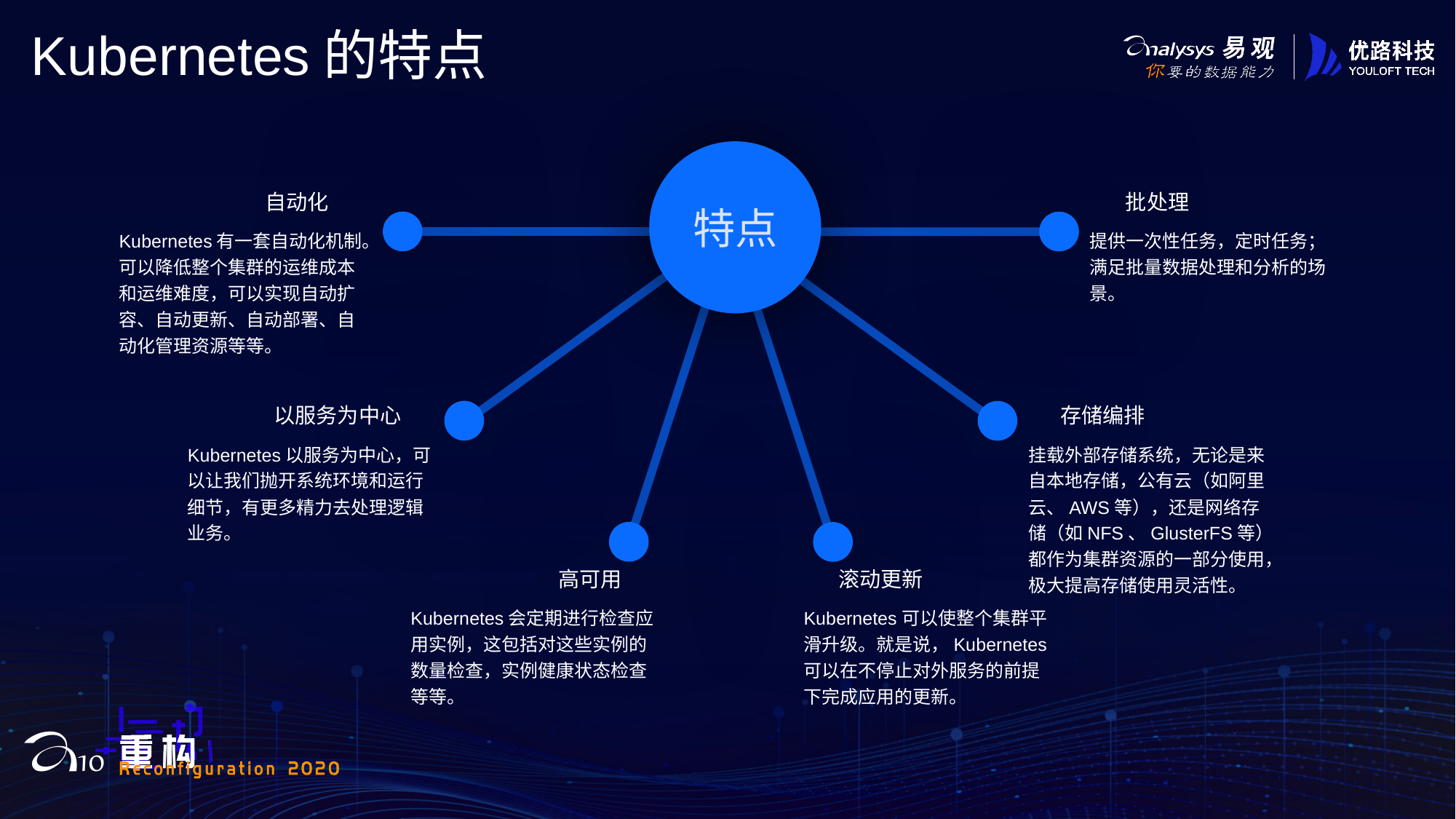

# Kubernetes的特点
特点
自动化
批处理

Kubernetes有一套自动化机制。可以降低整个集群的运维成本和运维难度，可以实现自动扩容、自动更新、自动部署、自动化管理资源等等。
提供一次性任务，定时任务；满足批量数据处理和分析的场景。

以服务为中心
存储编排
Kubernetes以服务为中心，可以让我们抛开系统环境和运行细节，有更多精力去处理逻辑业务。
挂载外部存储系统，无论是来自本地存储，公有云（如阿里云、AWS等），还是网络存储（如NFS、GlusterFS等）都作为集群资源的一部分使用，极大提高存储使用灵活性。
高可用
滚动更新
Kubernetes会定期进行检查应用实例，这包括对这些实例的数量检查，实例健康状态检查等等。
Kubernetes可以使整个集群平滑升级。就是说，Kubernetes可以在不停止对外服务的前提下完成应用的更新。